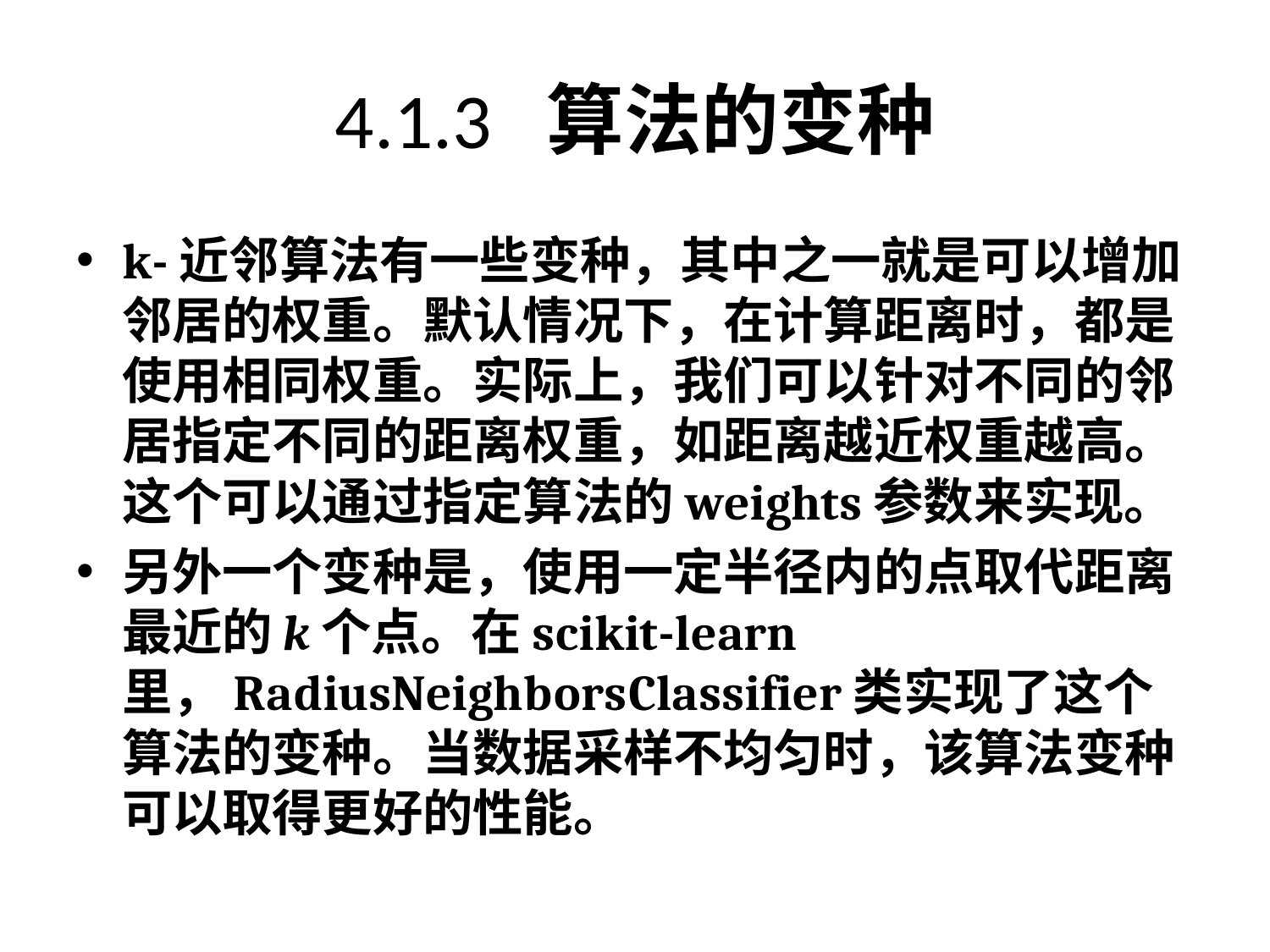

# 4.1.3  算法的变种
k-近邻算法有一些变种，其中之一就是可以增加邻居的权重。默认情况下，在计算距离时，都是使用相同权重。实际上，我们可以针对不同的邻居指定不同的距离权重，如距离越近权重越高。这个可以通过指定算法的weights参数来实现。
另外一个变种是，使用一定半径内的点取代距离最近的k个点。在scikit-learn里，RadiusNeighborsClassifier类实现了这个算法的变种。当数据采样不均匀时，该算法变种可以取得更好的性能。